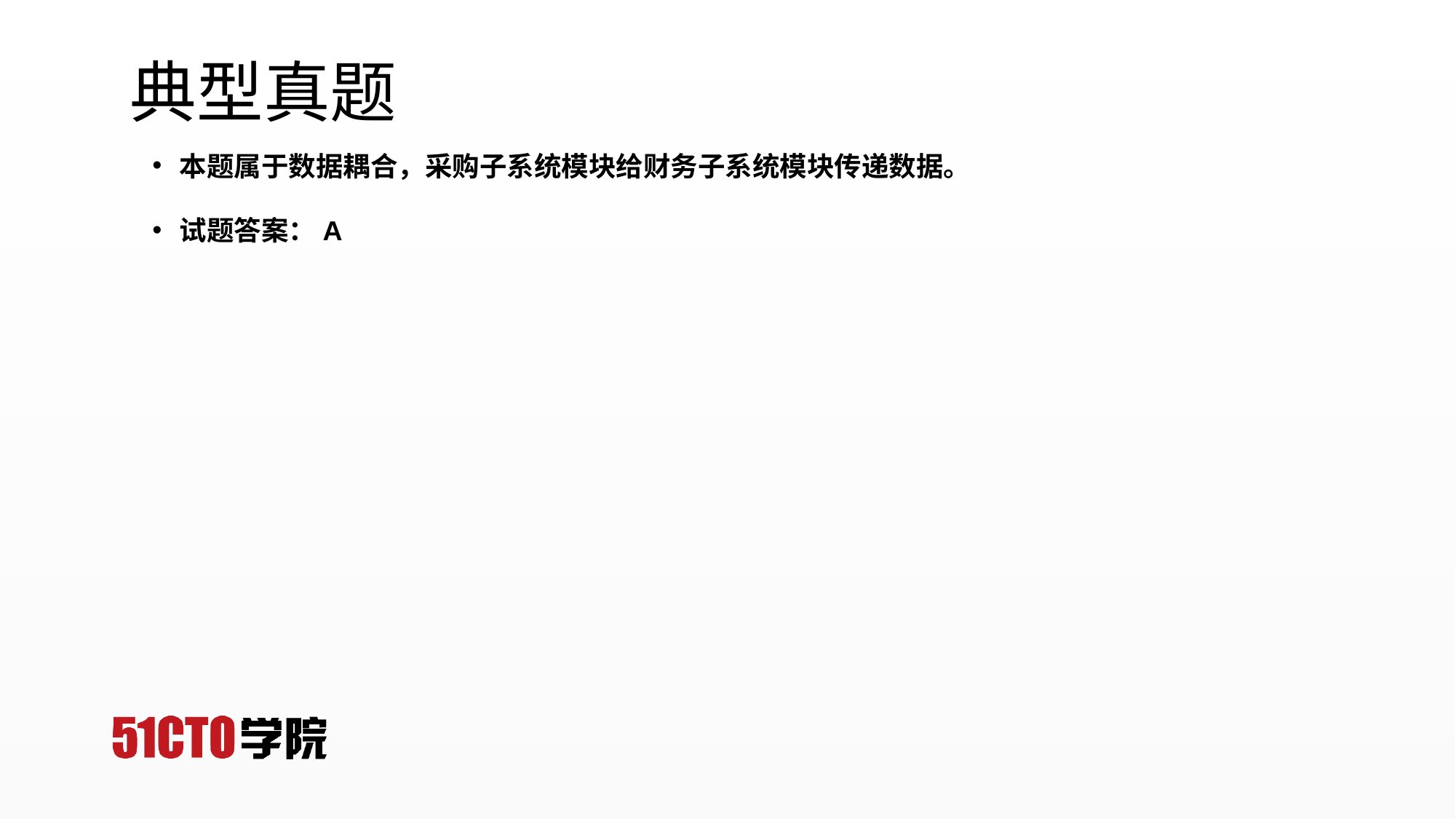

# 典型真题
本题属于数据耦合，采购子系统模块给财务子系统模块传递数据。
试题答案：A